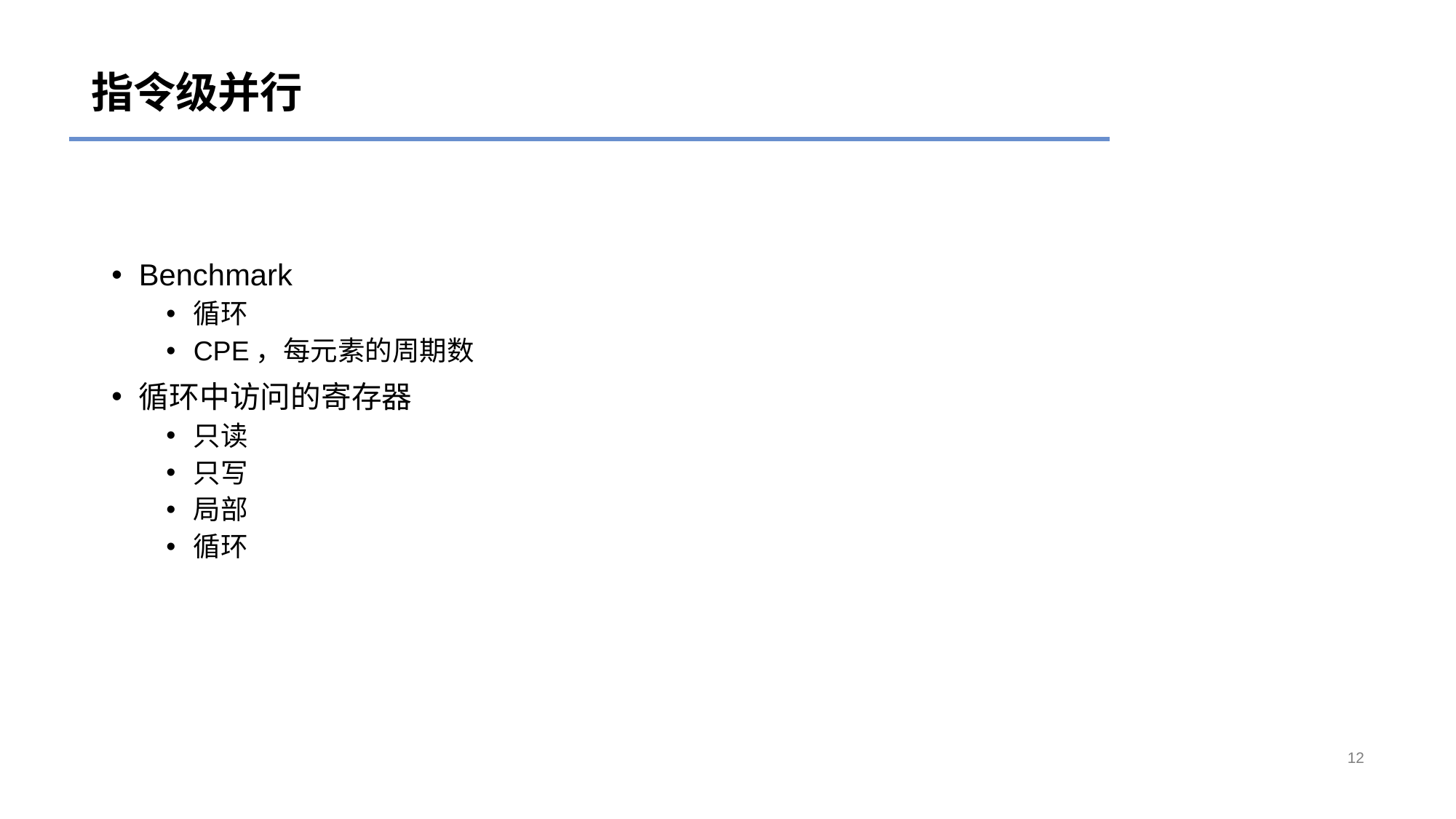

# 指令级并行
Benchmark
循环
CPE，每元素的周期数
循环中访问的寄存器
只读
只写
局部
循环

12